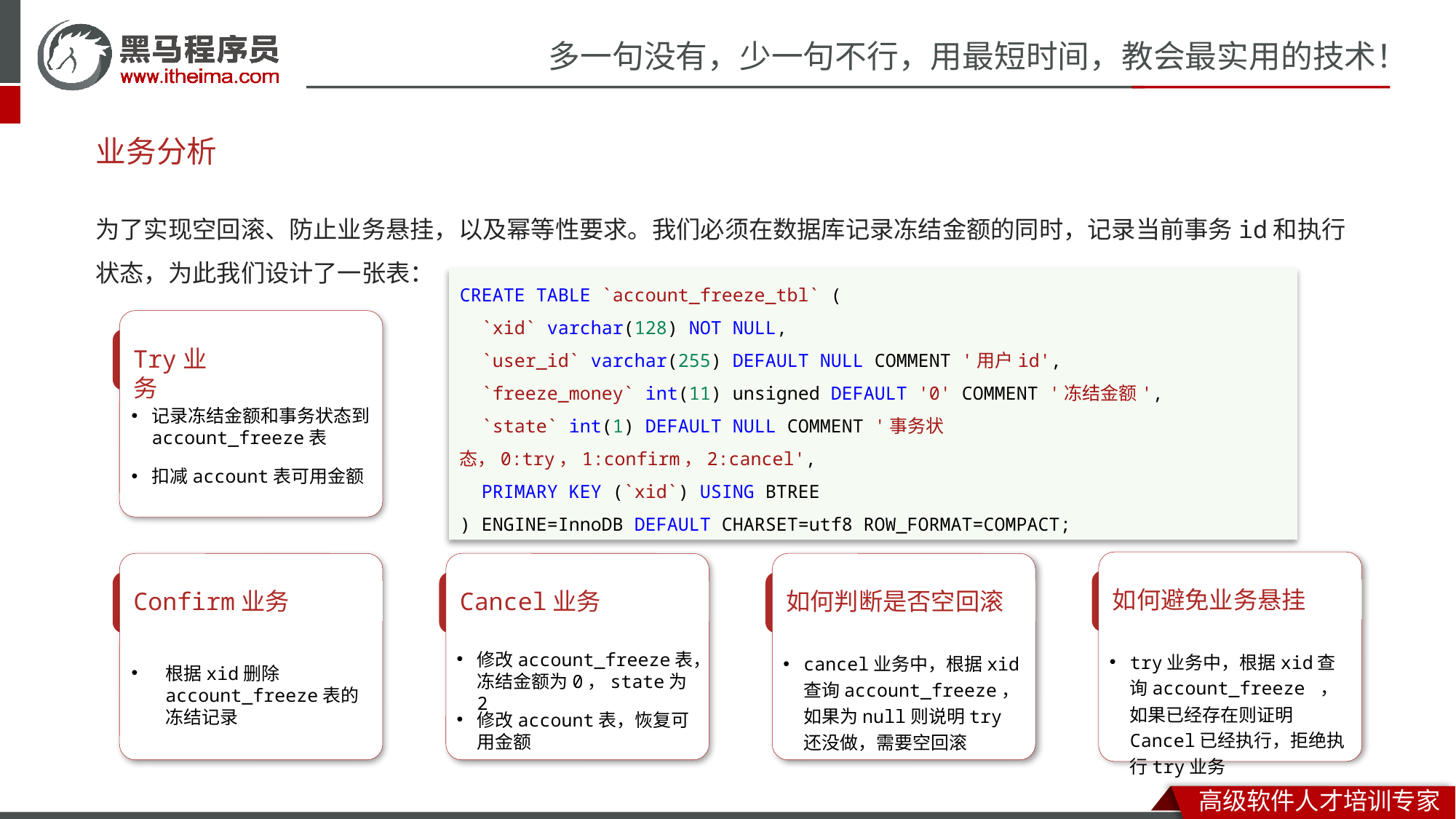

# 业务分析
为了实现空回滚、防止业务悬挂，以及幂等性要求。我们必须在数据库记录冻结金额的同时，记录当前事务id和执行状态，为此我们设计了一张表：
CREATE TABLE `account_freeze_tbl` (
  `xid` varchar(128) NOT NULL,
  `user_id` varchar(255) DEFAULT NULL COMMENT '用户id',
  `freeze_money` int(11) unsigned DEFAULT '0' COMMENT '冻结金额',
  `state` int(1) DEFAULT NULL COMMENT '事务状态，0:try，1:confirm，2:cancel',
  PRIMARY KEY (`xid`) USING BTREE
) ENGINE=InnoDB DEFAULT CHARSET=utf8 ROW_FORMAT=COMPACT;

Try业务
记录冻结金额和事务状态到account_freeze表
扣减account表可用金额

如何避免业务悬挂

Confirm业务

Cancel业务

如何判断是否空回滚
try业务中，根据xid查询account_freeze ，如果已经存在则证明Cancel已经执行，拒绝执行try业务
修改account_freeze表，冻结金额为0，state为2
cancel业务中，根据xid查询account_freeze，如果为null则说明try还没做，需要空回滚
根据xid删除account_freeze表的冻结记录
修改account表，恢复可用金额